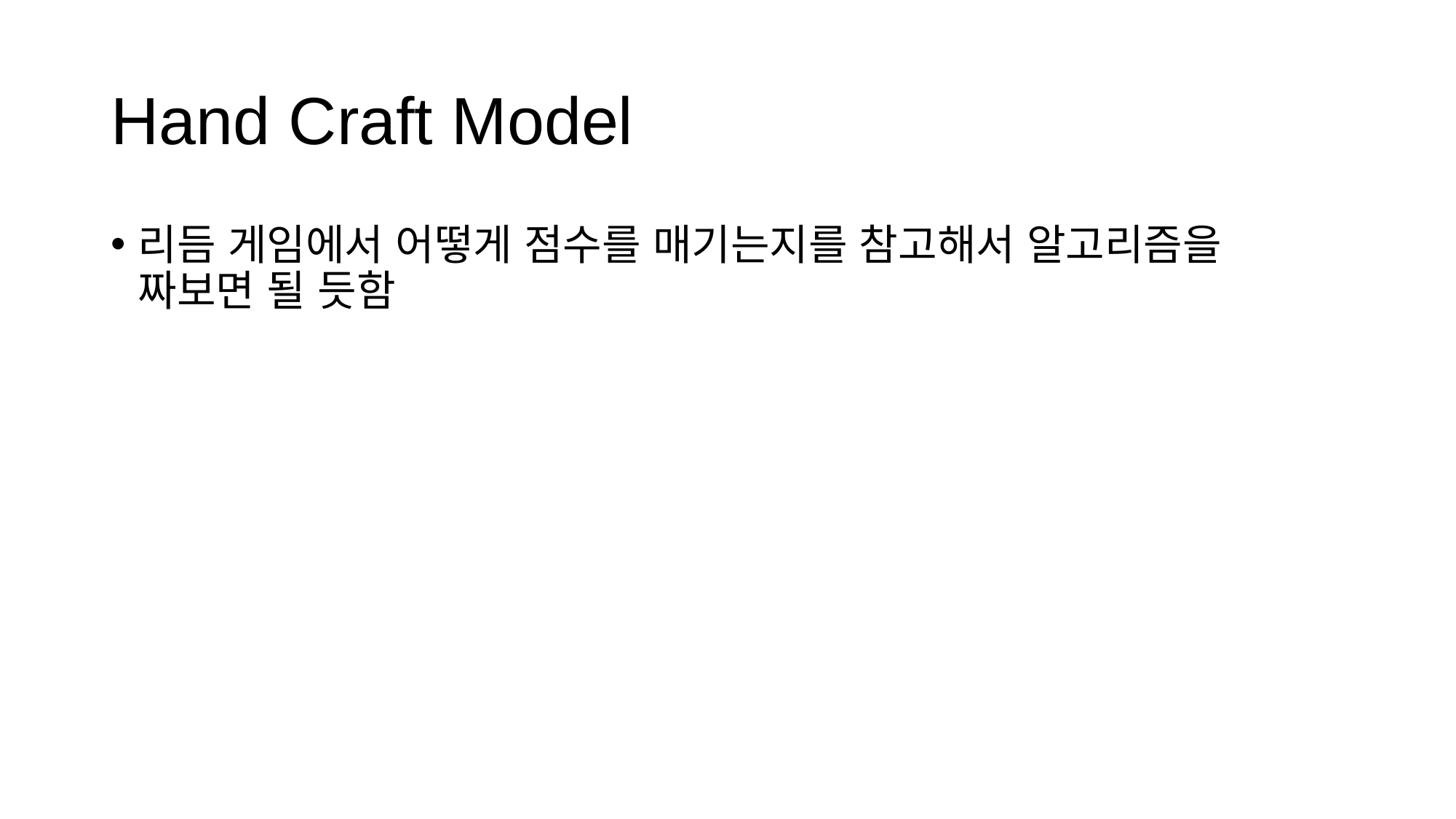

# Hand Craft Model
리듬 게임에서 어떻게 점수를 매기는지를 참고해서 알고리즘을 짜보면 될 듯함